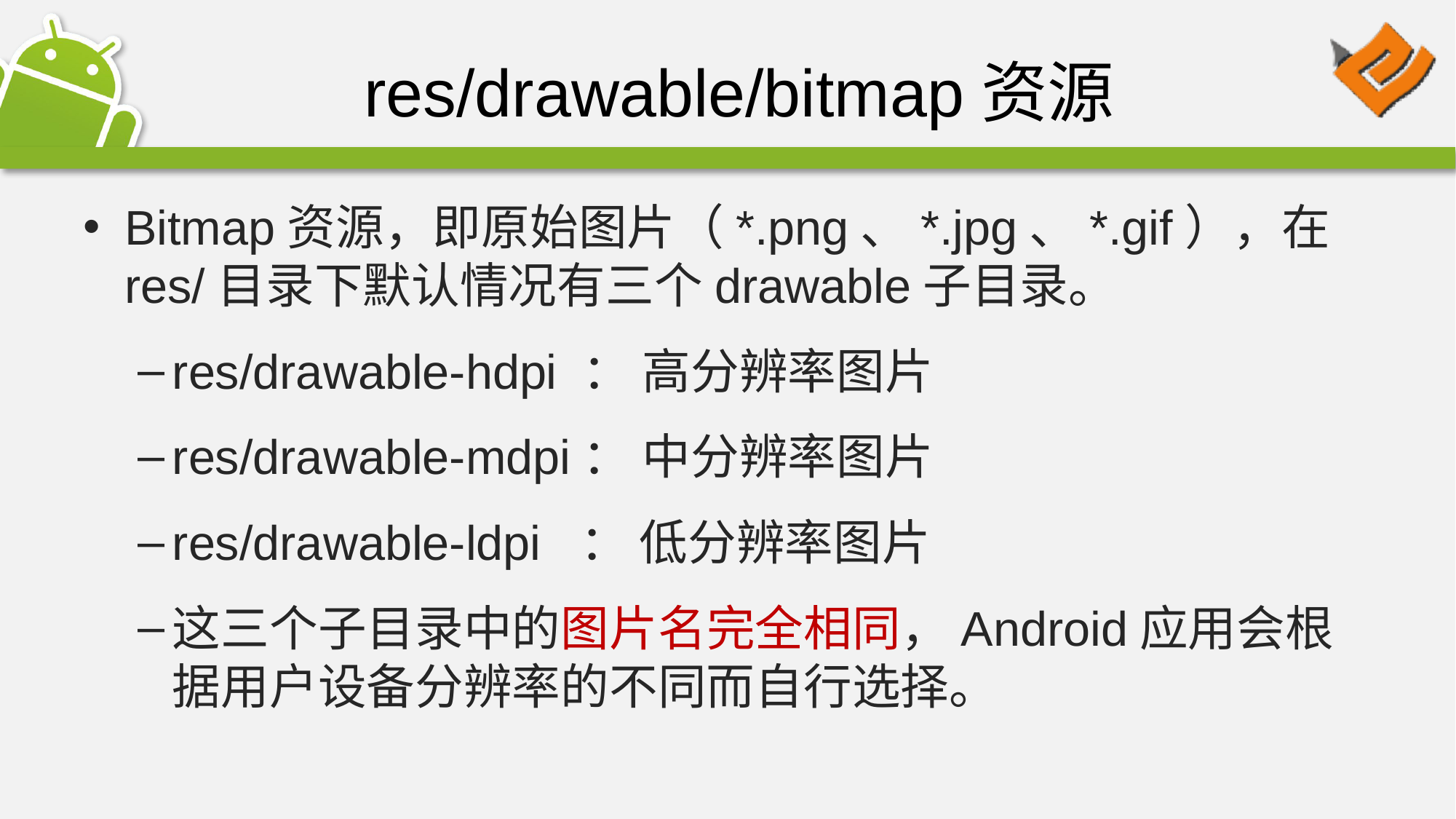

# res/drawable/bitmap资源
Bitmap资源，即原始图片（*.png、*.jpg、*.gif），在res/目录下默认情况有三个drawable子目录。
res/drawable-hdpi ： 高分辨率图片
res/drawable-mdpi： 中分辨率图片
res/drawable-ldpi  ： 低分辨率图片
这三个子目录中的图片名完全相同，Android应用会根据用户设备分辨率的不同而自行选择。